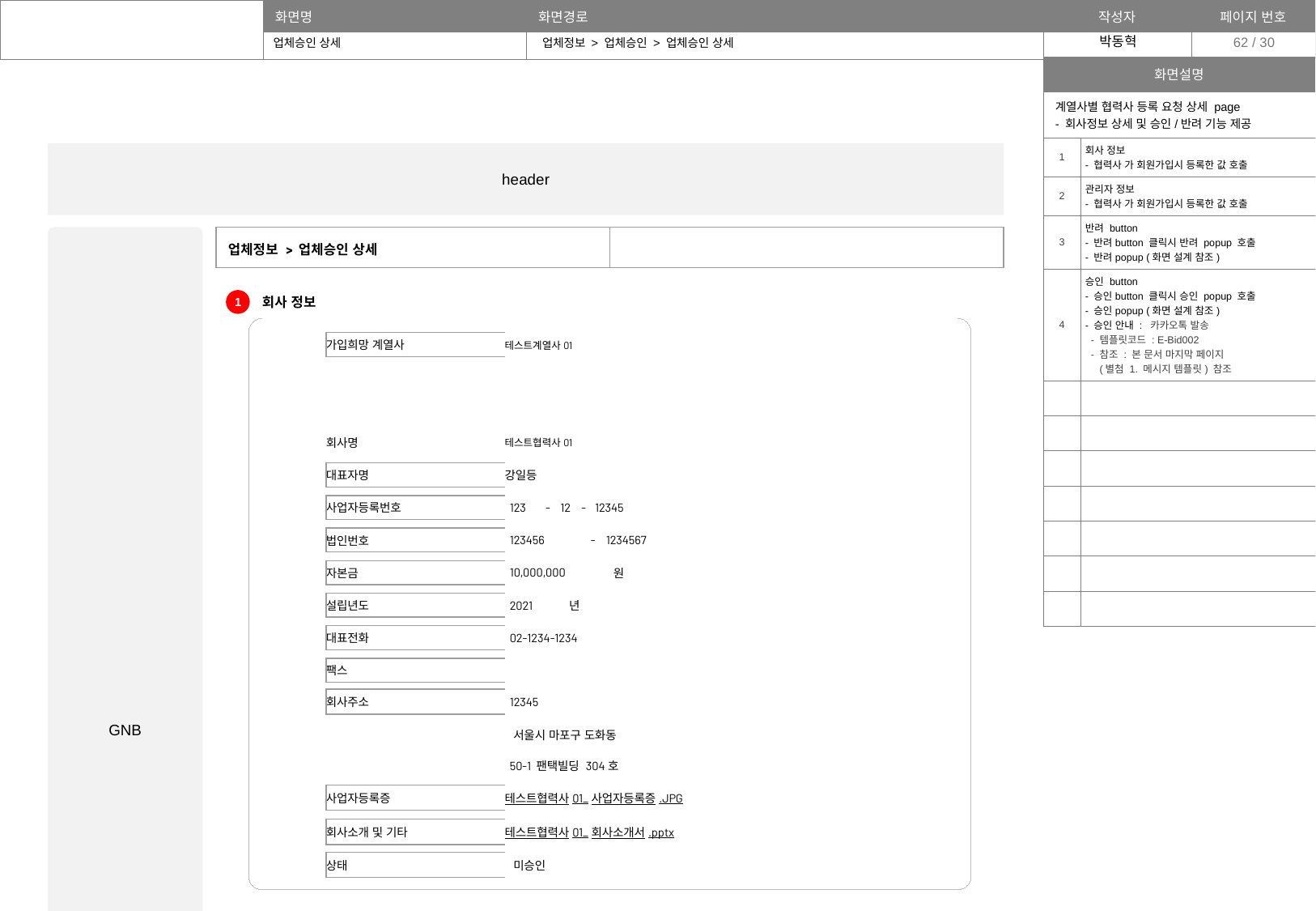

62

업체승인 상세
업체정보 > 업체승인 > 업체승인 상세
| 화면설명 |  |
| --- | --- |
| 계열사별 협력사 등록 요청 상세 page - 회사정보 상세 및 승인/반려 기능 제공 |  |
| 1 | 회사 정보 - 협력사 가 회원가입시 등록한 값 호출 |
| 2 | 관리자 정보 - 협력사 가 회원가입시 등록한 값 호출 |
| 3 | 반려 button - 반려button 클릭시 반려 popup 호출 - 반려popup (화면 설계 참조) |
| 4 | 승인 button - 승인button 클릭시 승인 popup 호출 - 승인popup (화면 설계 참조) - 승인 안내 : 카카오톡 발송 - 템플릿코드 : E-Bid002 - 참조 : 본 문서 마지막 페이지 (별첨 1. 메시지 템플릿) 참조 |
|  |  |
|  |  |
|  |  |
|  |  |
|  |  |
|  |  |
|  |  |
header
GNB
| 업체정보 > 업체승인 상세 |  |
| --- | --- |
회사 정보
1

| 가입희망 계열사 | 테스트계열사01 |
| --- | --- |
| 회사명 | 테스트협력사01 |
| --- | --- |
| 대표자명 | 강일등 |
| --- | --- |
| 사업자등록번호 | 123 | - | 12 | - | 12345 |
| --- | --- | --- | --- | --- | --- |
| 법인번호 | 123456 | - | 1234567 |
| --- | --- | --- | --- |
| 자본금 | 10,000,000 | 원 |
| --- | --- | --- |
| 설립년도 | 2021 | 년 |
| --- | --- | --- |
| 대표전화 | 02-1234-1234 |
| --- | --- |
| 팩스 |  |
| --- | --- |
| 회사주소 | 12345 |  |
| --- | --- | --- |
|  | 서울시 마포구 도화동 |
| --- | --- |
|  | 50-1 팬택빌딩 304호 |
| --- | --- |
| 사업자등록증 | 테스트협력사01\_사업자등록증.JPG |  |
| --- | --- | --- |
| 회사소개 및 기타 | 테스트협력사01\_회사소개서.pptx |  |
| --- | --- | --- |
| 상태 | 미승인 |  |
| --- | --- | --- |
관리자 정보
2
| 이름 | 이순신 |
| --- | --- |

| 이름 | 이순신 |
| --- | --- |
| 이메일 | test@sample.com |
| --- | --- |
| 아이디 | testuser01 |  |
| --- | --- | --- |
| 휴대폰 | 010-1234-1234 |
| --- | --- |
| 유선전화 | 02-123-1234 |
| --- | --- |
| 직급 | 과장 |
| --- | --- |
| 부서 | 관리부 |
| --- | --- |
목록
반려
승인
4
3
footer

| 반려 | X |
| --- | --- |
협력사 등록을 승인하시겠습니까?
업체 등록을 반려합니다.
아래 반려 사유를 입력해 주십시오
반려 처리 시 반려사유 내용으로 업체에게 발송 됩니다.
(필수) 반려 사유 입력
승인
취소
반려
취소

승인되었습니다.
필수 항목 미입력시
alert 호출
** 반려 사유를 입력해 주세요.**
필수 항목 입력시,
alert 호출
** 반려되었습니다.**
확인
등록 요청 협력사 관리자에게 카카오톡 발송
카카오톡 발송
템플릿코드 : E-Bid002
참조 : 본 문서 마지막 페이지 (별첨 1. 메시지 템플릿) 참조